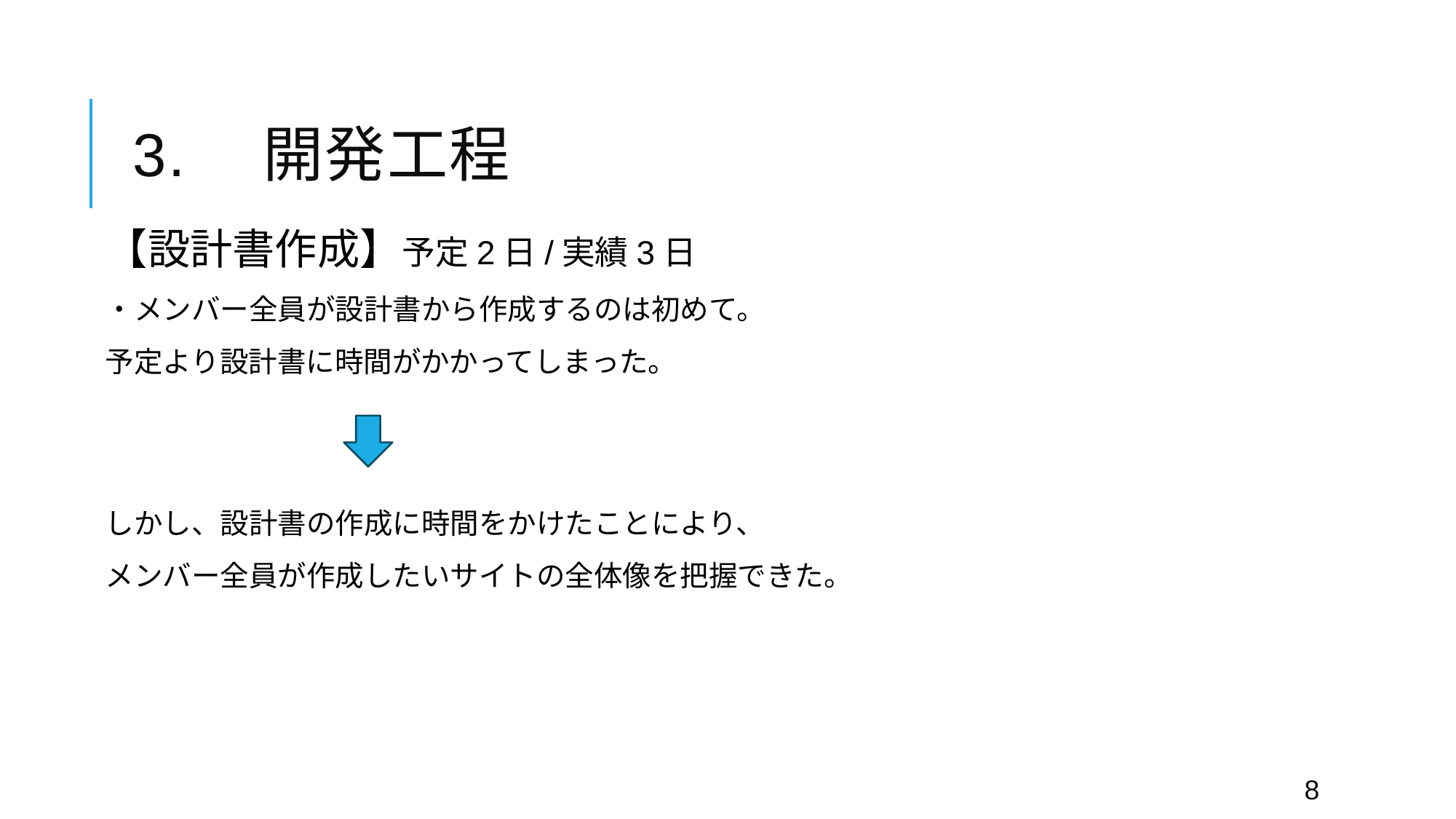

# 3.　開発工程
【設計書作成】予定2日/実績3日
・メンバー全員が設計書から作成するのは初めて。
予定より設計書に時間がかかってしまった。

しかし、設計書の作成に時間をかけたことにより、
メンバー全員が作成したいサイトの全体像を把握できた。

8